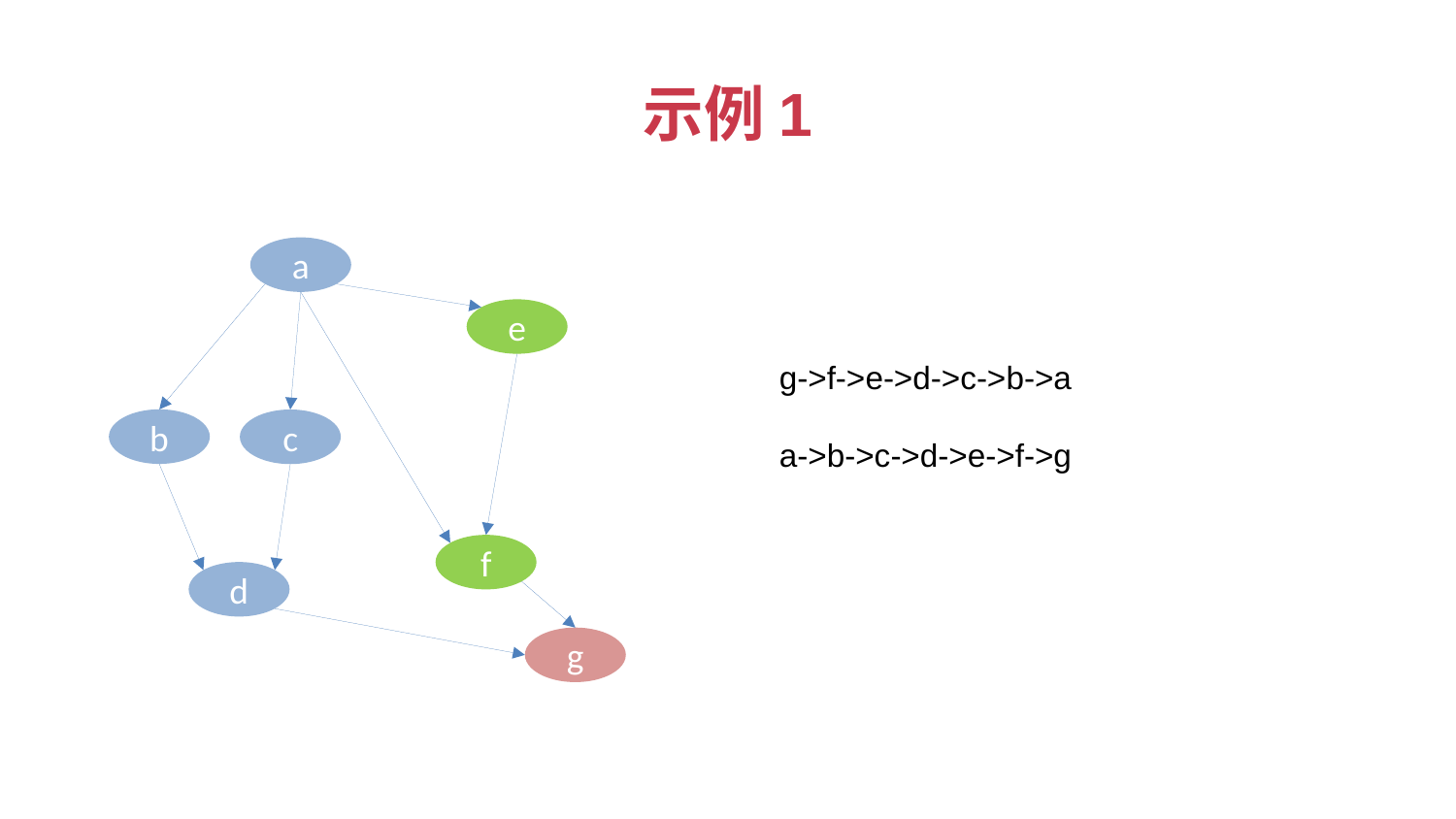

示例1
a
e
b
c
f
d
g
g->f->e->d->c->b->a
a->b->c->d->e->f->g